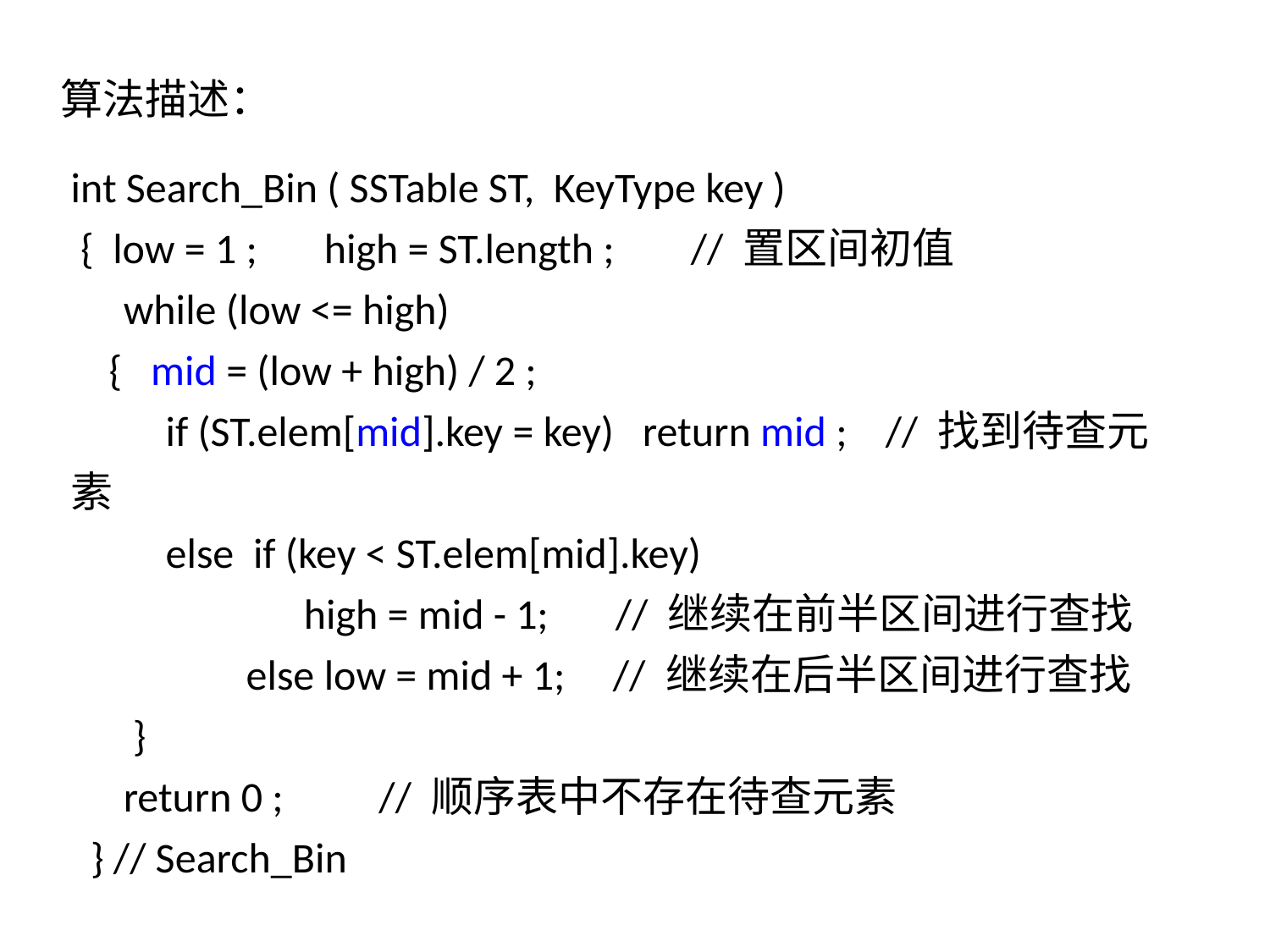

算法描述：
int Search_Bin ( SSTable ST,  KeyType key )
 {  low = 1 ;       high = ST.length ;        // 置区间初值
　while (low <= high)
    {   mid = (low + high) / 2 ;
　　if (ST.elem[mid].key = key)   return mid ;    // 找到待查元素
　　else  if (key < ST.elem[mid].key)
        　　　 high = mid - 1;       // 继续在前半区间进行查找
    　　　else low = mid + 1;     // 继续在后半区间进行查找
 　}
　return 0 ;          // 顺序表中不存在待查元素
 } // Search_Bin